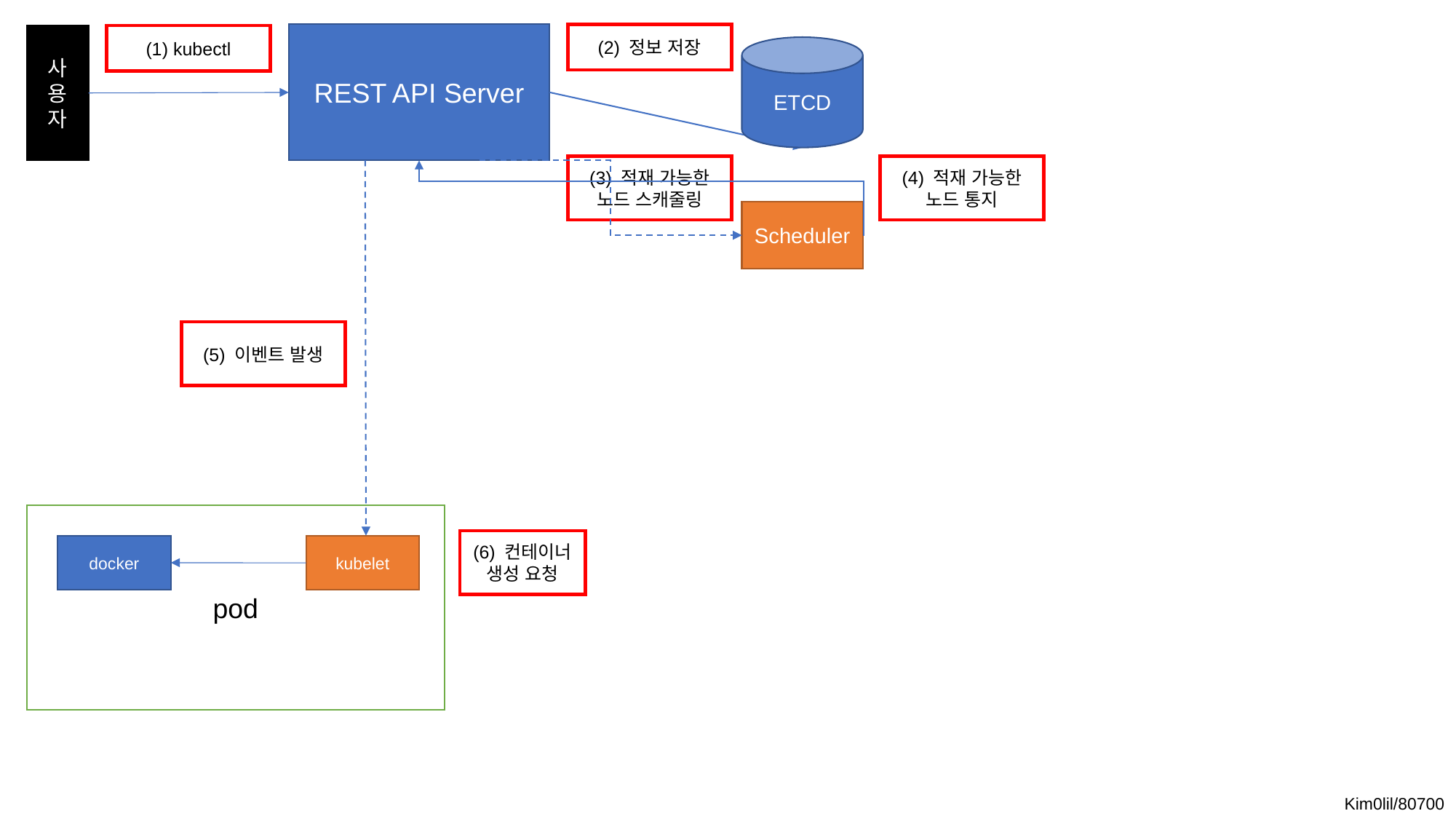

REST API Server
사
용
자
(1) kubectl
(2) 정보 저장
ETCD
(3) 적재 가능한 노드 스캐줄링
(4) 적재 가능한 노드 통지
Scheduler
(5) 이벤트 발생
pod
(6) 컨테이너 생성 요청
docker
kubelet
Kim0lil/80700